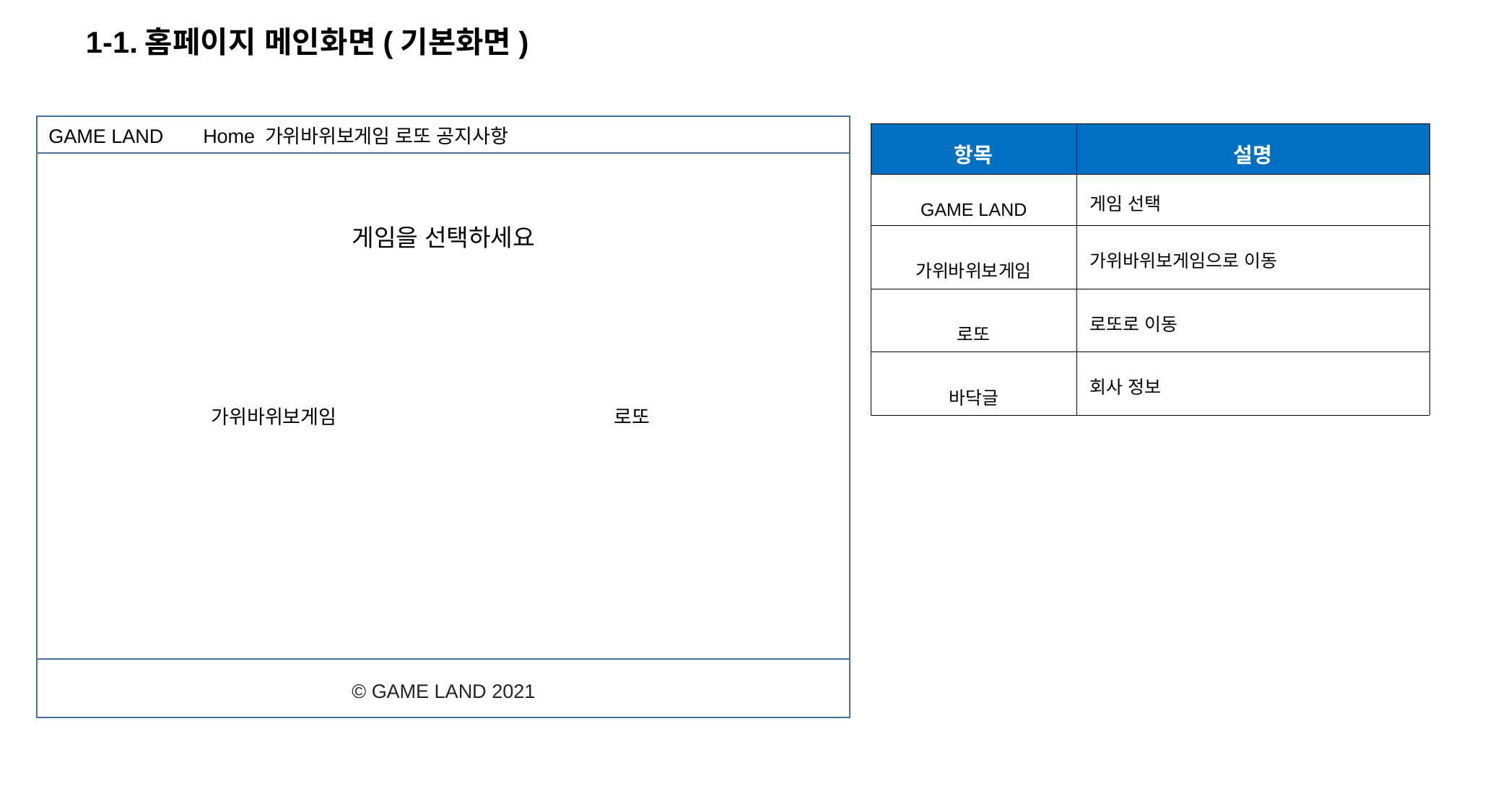

# 1-1.홈페이지 메인화면(기본화면)

GAME LAND
Home 가위바위보게임 로또 공지사항
| 항목 | 설명 |
| --- | --- |
| GAME LAND | 게임 선택 |
| 가위바위보게임 | 가위바위보게임으로 이동 |
| 로또 | 로또로 이동 |
| 바닥글 | 회사 정보 |
게임을 선택하세요
가위바위보게임
로또

© GAME LAND 2021